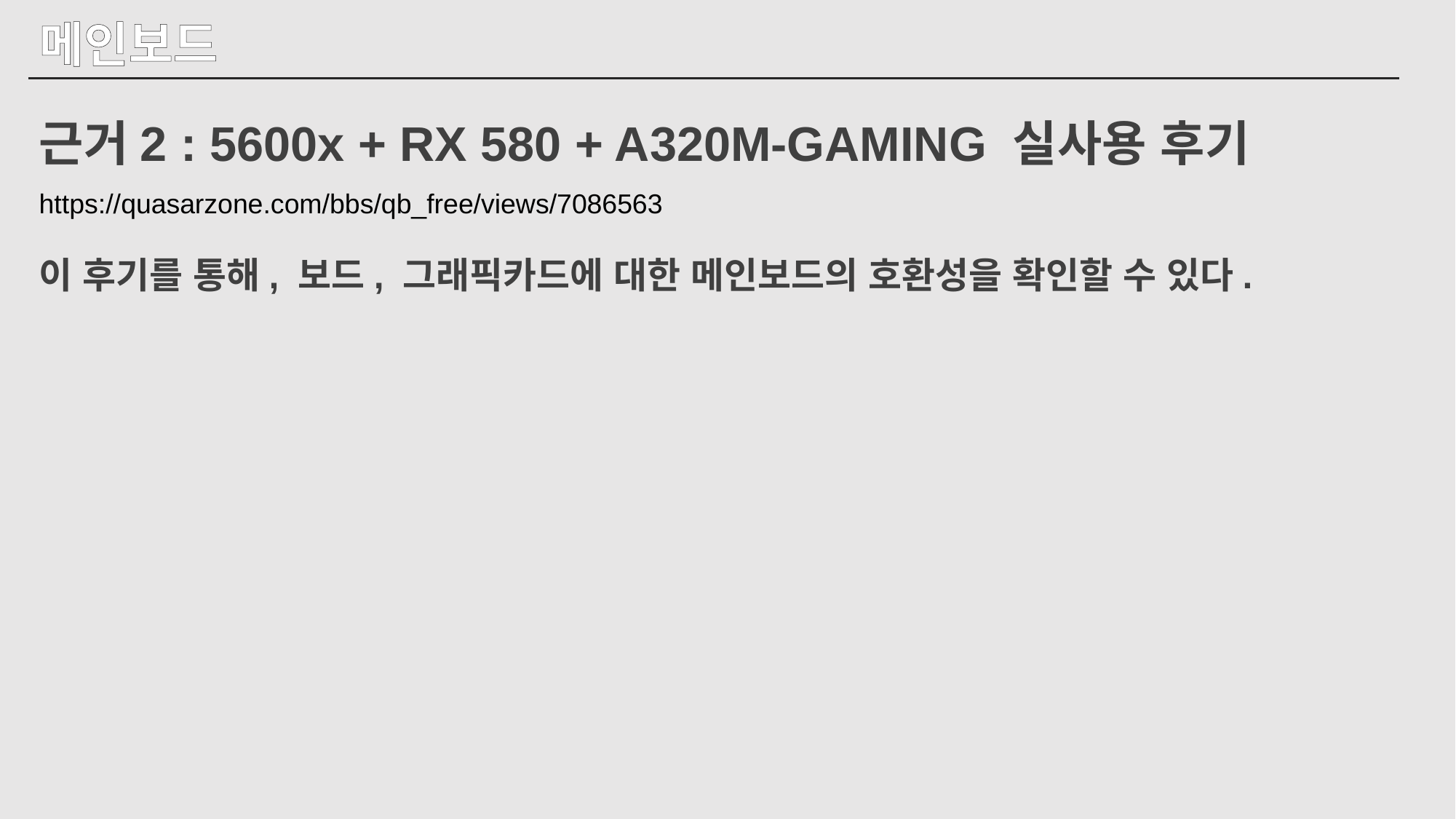

메인보드
근거2 : 5600x + RX 580 + A320M-GAMING 실사용 후기
https://quasarzone.com/bbs/qb_free/views/7086563

이 후기를 통해, 보드, 그래픽카드에 대한 메인보드의 호환성을 확인할 수 있다.